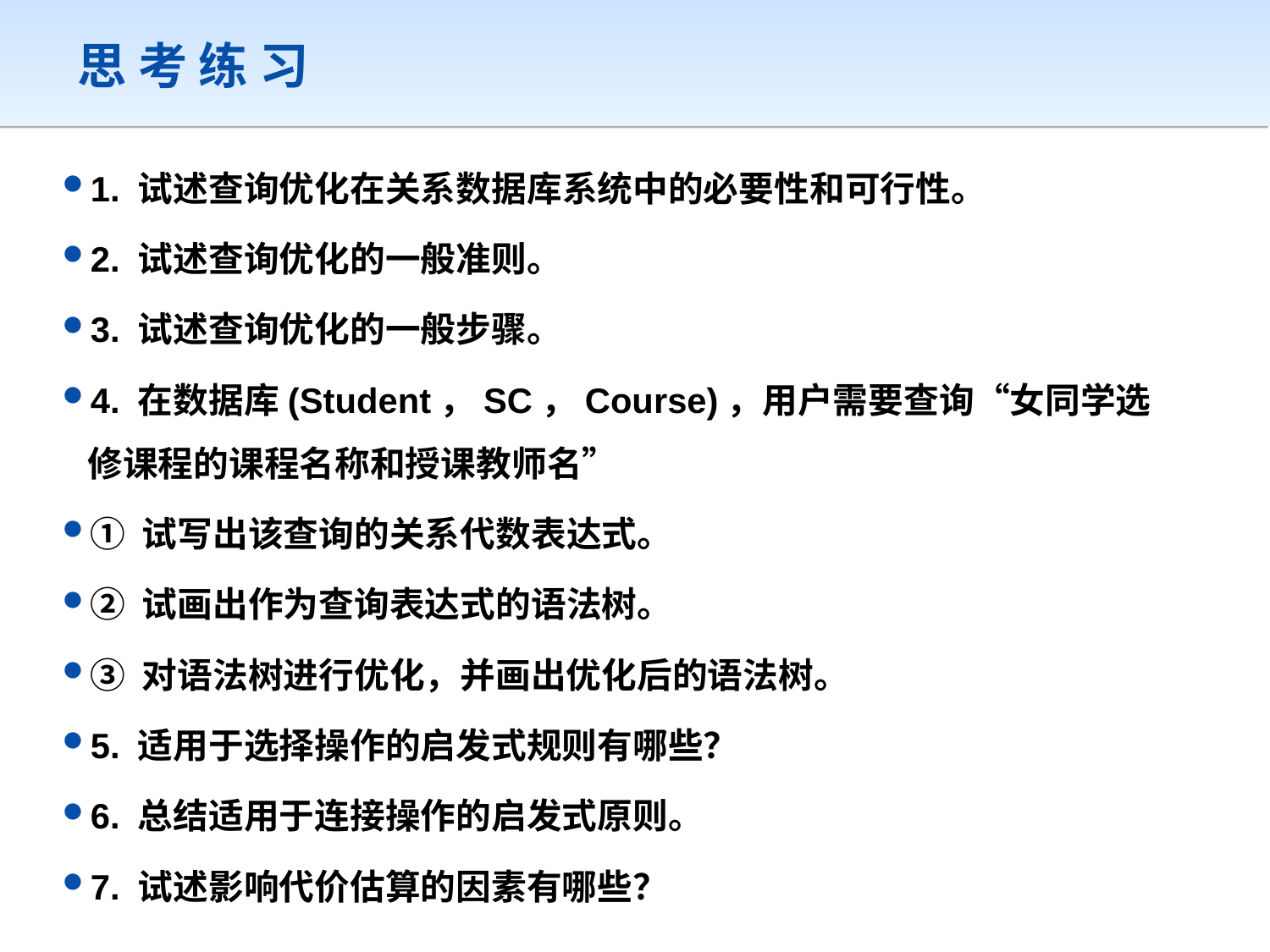

# 思 考 练 习
1. 试述查询优化在关系数据库系统中的必要性和可行性。
2. 试述查询优化的一般准则。
3. 试述查询优化的一般步骤。
4. 在数据库(Student，SC，Course)，用户需要查询“女同学选修课程的课程名称和授课教师名”
① 试写出该查询的关系代数表达式。
② 试画出作为查询表达式的语法树。
③ 对语法树进行优化，并画出优化后的语法树。
5. 适用于选择操作的启发式规则有哪些？
6. 总结适用于连接操作的启发式原则。
7. 试述影响代价估算的因素有哪些？